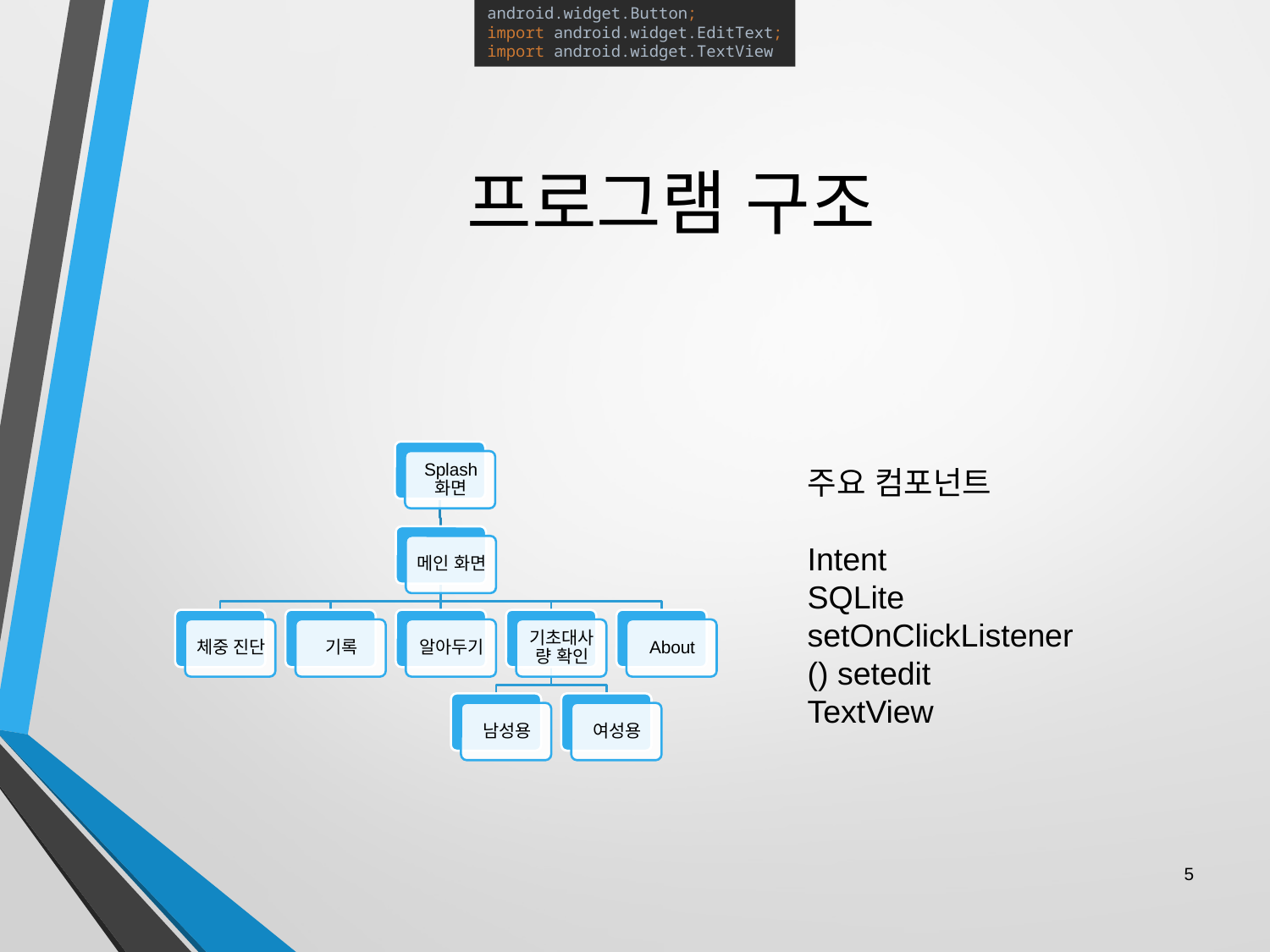

android.widget.Button;
import android.widget.EditText;
import android.widget.TextView
# 프로그램 구조
Splash 화면
메인 화면
체중 진단
기록
알아두기
기초대사량 확인
남성용
여성용
About

주요 컴포넌트

Intent
SQLite
setOnClickListener
() setedit
TextView

5